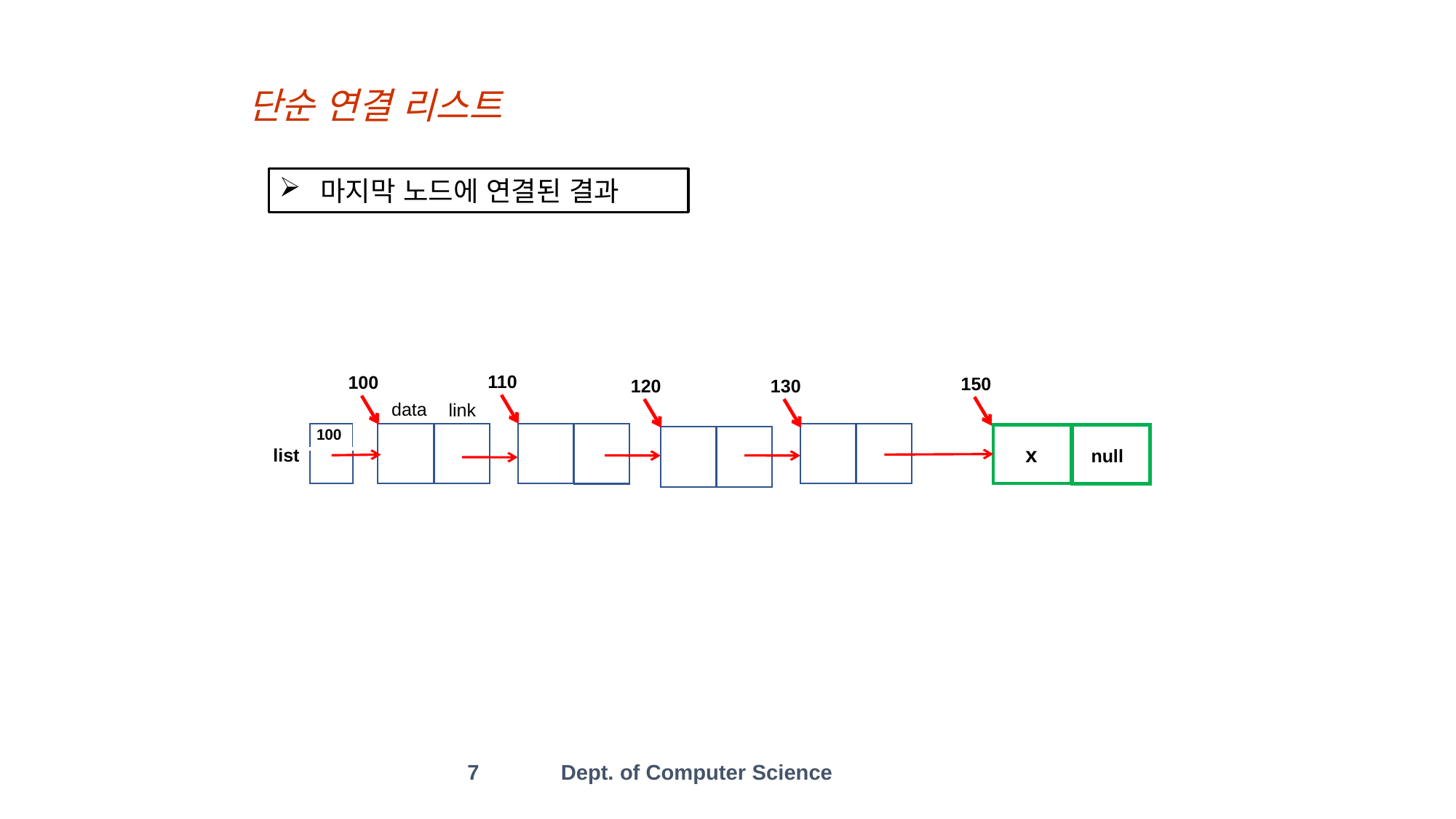

단순 연결 리스트

마지막 노드에 연결된 결과
110
100
150
120
130
data
link
100

x
list
null
7
Dept. of Computer Science